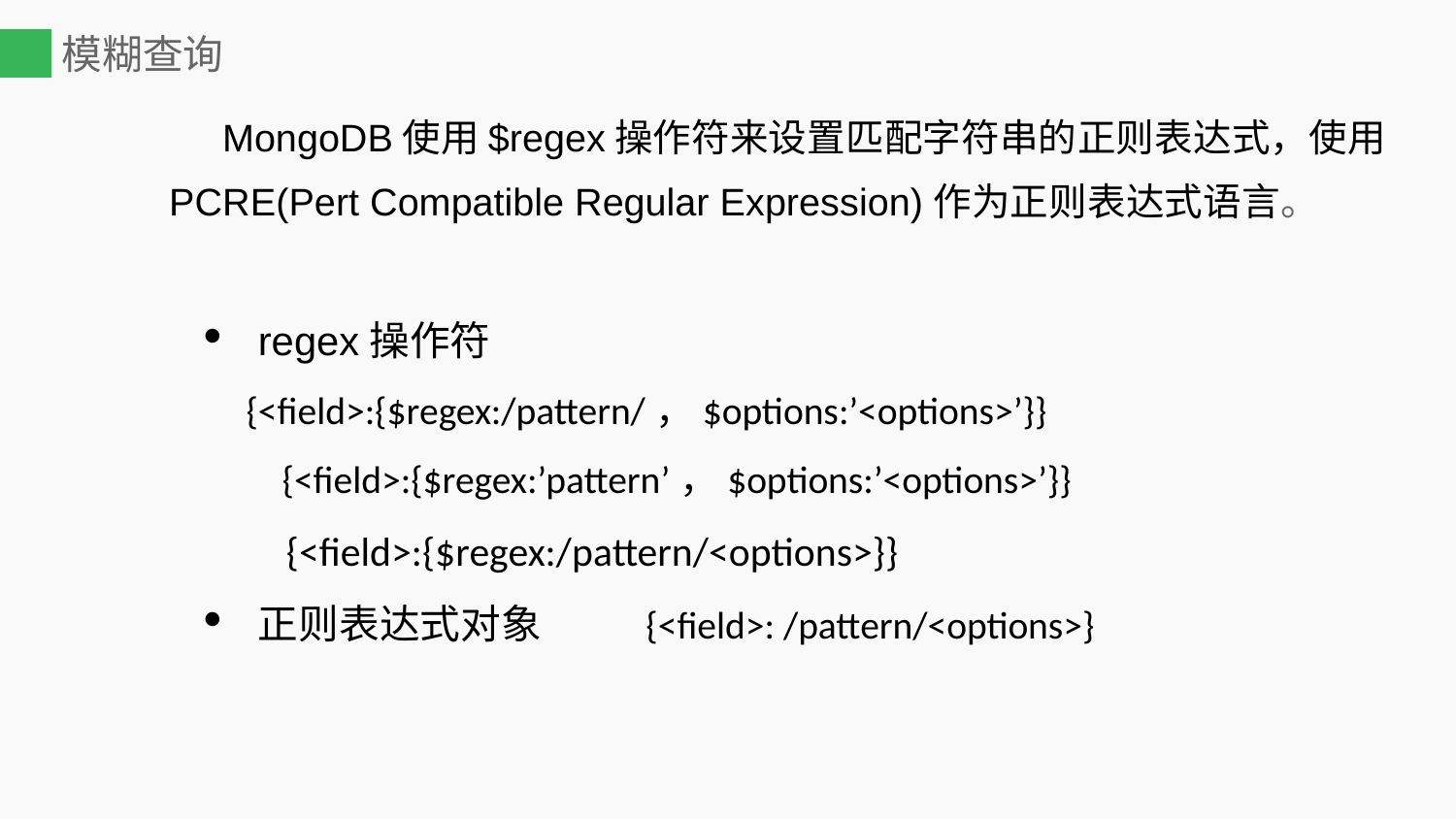

# 模糊查询
     MongoDB使用$regex操作符来设置匹配字符串的正则表达式，使用PCRE(Pert Compatible Regular Expression)作为正则表达式语言。
regex操作符
    {<field>:{$regex:/pattern/，$options:’<options>’}}
         {<field>:{$regex:’pattern’，$options:’<options>’}}
         {<field>:{$regex:/pattern/<options>}}
正则表达式对象           {<field>: /pattern/<options>}